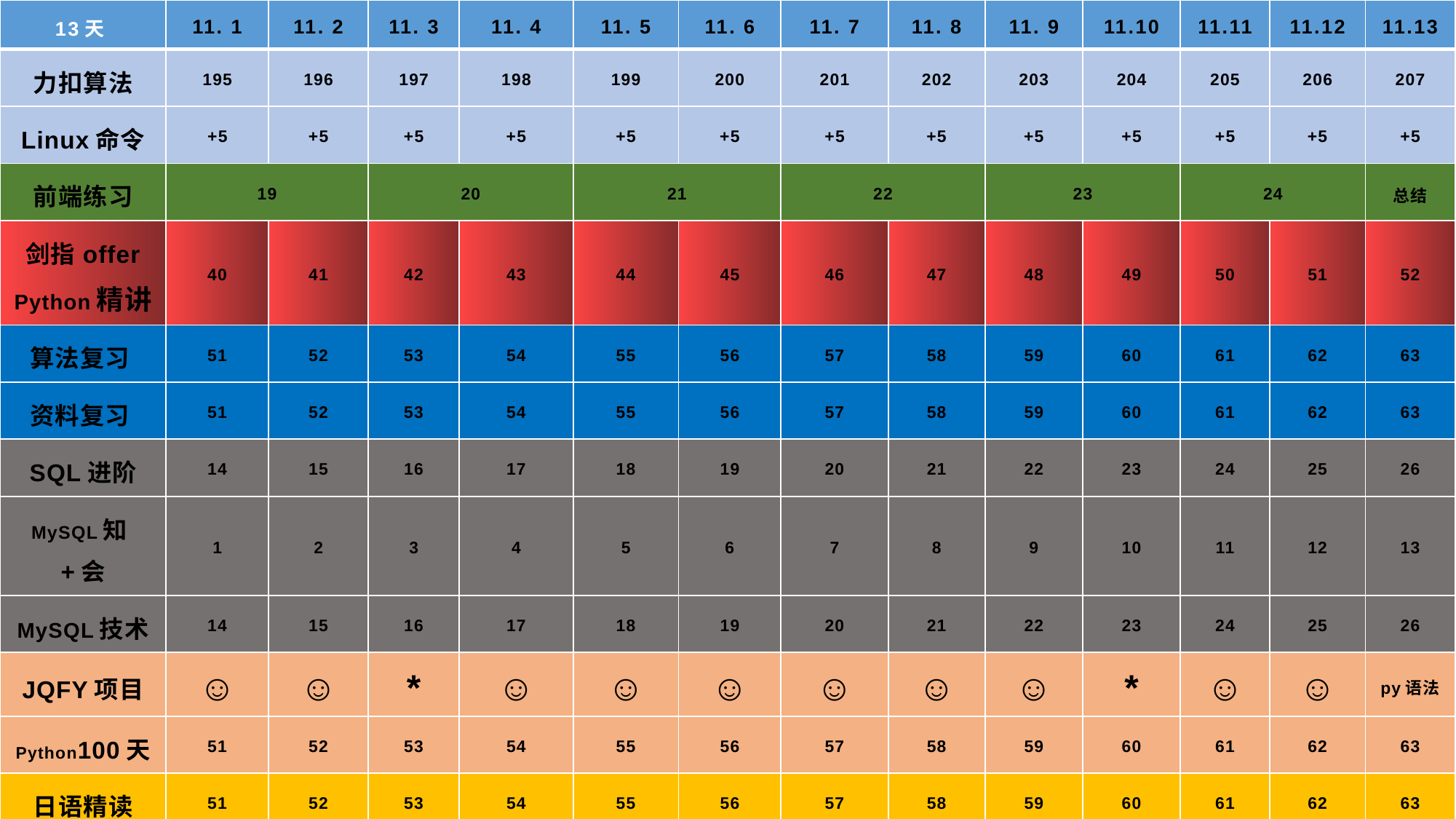

| 13天 | 11. 1 | 11. 2 | 11. 3 | 11. 4 | 11. 5 | 11. 6 | 11. 7 | 11. 8 | 11. 9 | 11.10 | 11.11 | 11.12 | 11.13 |
| --- | --- | --- | --- | --- | --- | --- | --- | --- | --- | --- | --- | --- | --- |
| 力扣算法 | 195 | 196 | 197 | 198 | 199 | 200 | 201 | 202 | 203 | 204 | 205 | 206 | 207 |
| Linux命令 | +5 | +5 | +5 | +5 | +5 | +5 | +5 | +5 | +5 | +5 | +5 | +5 | +5 |
| 前端练习 | 19 |  | 20 |  | 21 |  | 22 |  | 23 |  | 24 |  | 总结 |
| 剑指offer Python精讲 | 40 | 41 | 42 | 43 | 44 | 45 | 46 | 47 | 48 | 49 | 50 | 51 | 52 |
| 算法复习 | 51 | 52 | 53 | 54 | 55 | 56 | 57 | 58 | 59 | 60 | 61 | 62 | 63 |
| 资料复习 | 51 | 52 | 53 | 54 | 55 | 56 | 57 | 58 | 59 | 60 | 61 | 62 | 63 |
| SQL进阶 | 14 | 15 | 16 | 17 | 18 | 19 | 20 | 21 | 22 | 23 | 24 | 25 | 26 |
| MySQL知+会 | 1 | 2 | 3 | 4 | 5 | 6 | 7 | 8 | 9 | 10 | 11 | 12 | 13 |
| MySQL技术 | 14 | 15 | 16 | 17 | 18 | 19 | 20 | 21 | 22 | 23 | 24 | 25 | 26 |
| JQFY项目 | ☺ | ☺ | \* | ☺ | ☺ | ☺ | ☺ | ☺ | ☺ | \* | ☺ | ☺ | py语法 |
| Python100天 | 51 | 52 | 53 | 54 | 55 | 56 | 57 | 58 | 59 | 60 | 61 | 62 | 63 |
| 日语精读 | 51 | 52 | 53 | 54 | 55 | 56 | 57 | 58 | 59 | 60 | 61 | 62 | 63 |
| 日语单词 | 51 | 52 | 53 | 54 | 55 | 56 | 57 | 58 | 59 | 60 | 61 | 62 | 63 |
| 晚间Django | 40 | 41 | 42 | 43 | 44 | 45 | 46 | 47 | 48 | 49 | 50 | 51 | 52 |